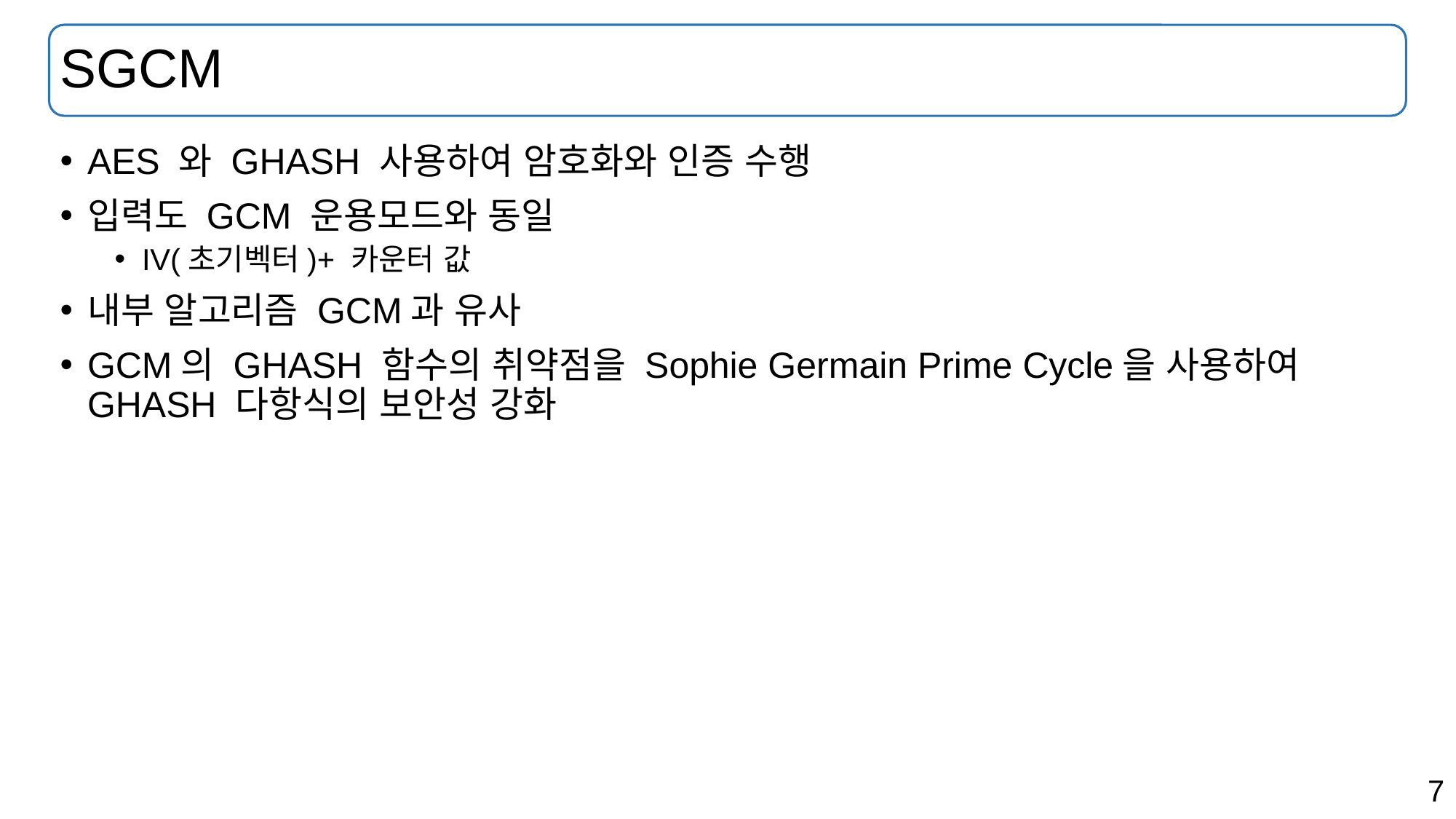

# SGCM
AES 와 GHASH 사용하여 암호화와 인증 수행
입력도 GCM 운용모드와 동일
IV(초기벡터)+ 카운터 값
내부 알고리즘 GCM과 유사
GCM의 GHASH 함수의 취약점을 Sophie Germain Prime Cycle을 사용하여 GHASH 다항식의 보안성 강화